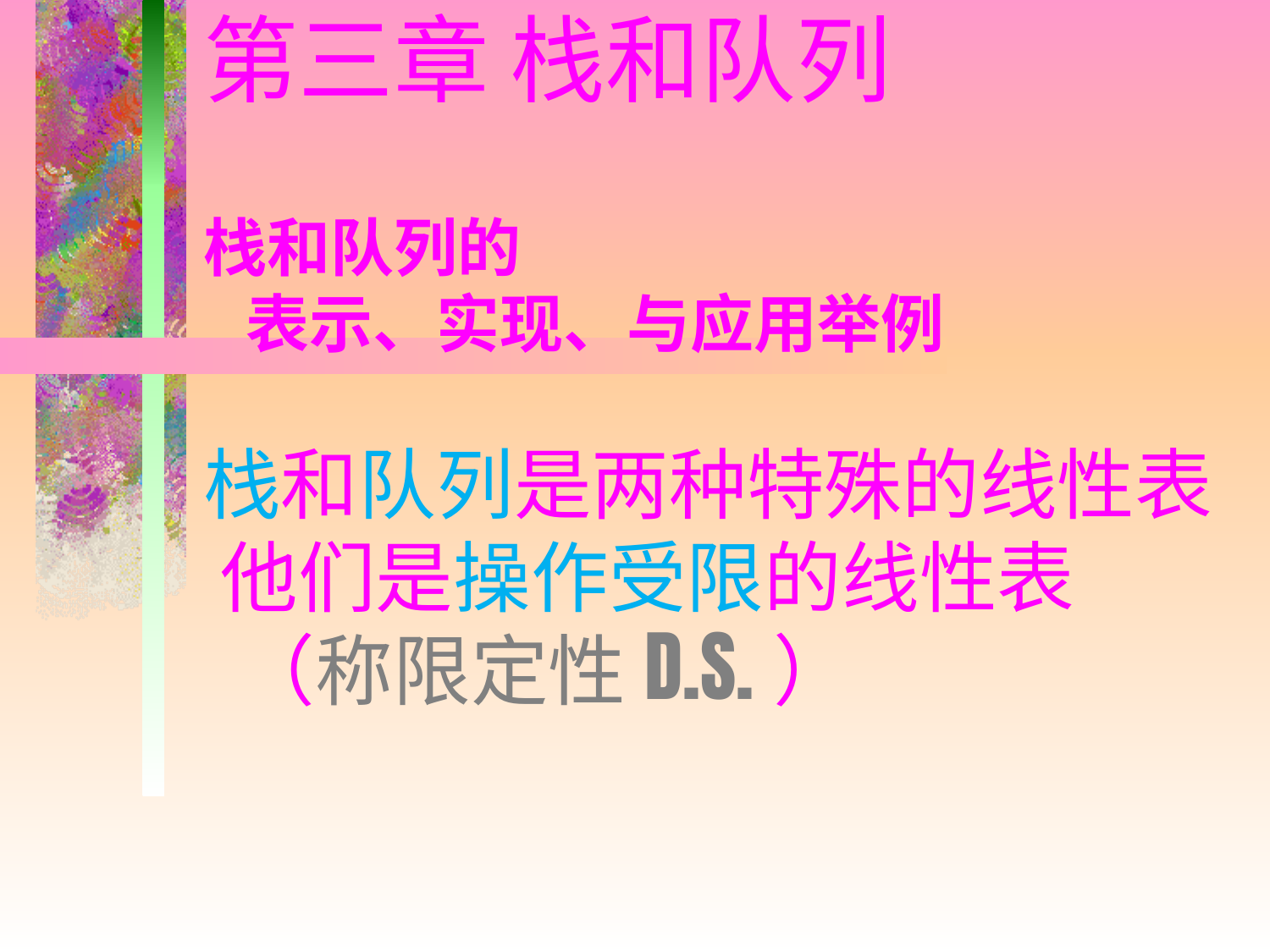

# 第三章 栈和队列 栈和队列的 表示、实现、与应用举例 栈和队列是两种特殊的线性表 他们是操作受限的线性表 （称限定性D.S.）